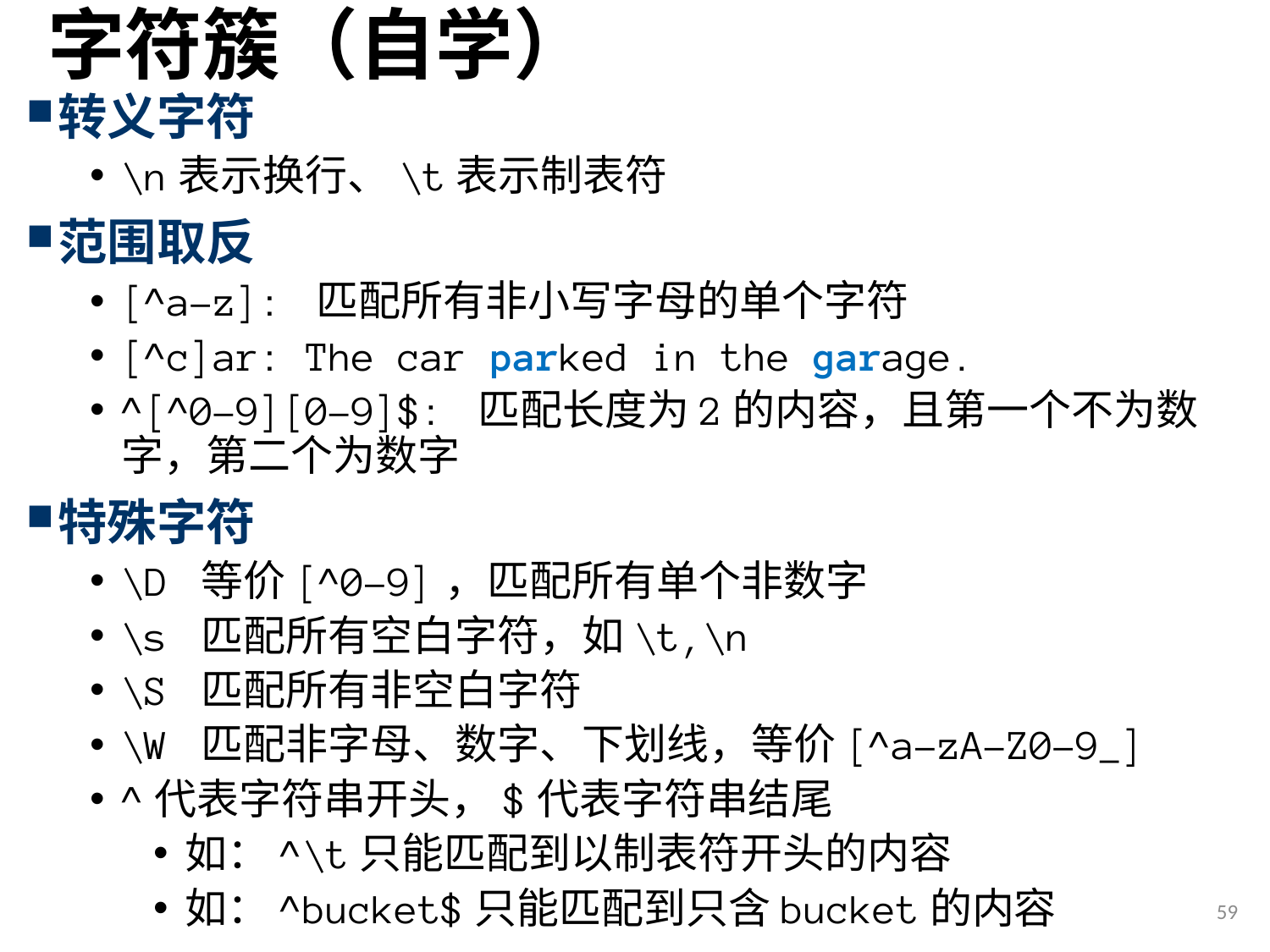

# 字符簇（自学）
转义字符
\n表示换行、\t表示制表符
范围取反
[^a-z]: 匹配所有非小写字母的单个字符
[^c]ar: The car parked in the garage.
^[^0-9][0-9]$: 匹配长度为2的内容，且第一个不为数字，第二个为数字
特殊字符
\D 等价[^0-9]，匹配所有单个非数字
\s 匹配所有空白字符，如\t,\n
\S 匹配所有非空白字符
\W 匹配非字母、数字、下划线，等价[^a-zA-Z0-9_]
^代表字符串开头，$代表字符串结尾
如：^\t只能匹配到以制表符开头的内容
如：^bucket$只能匹配到只含bucket的内容
59